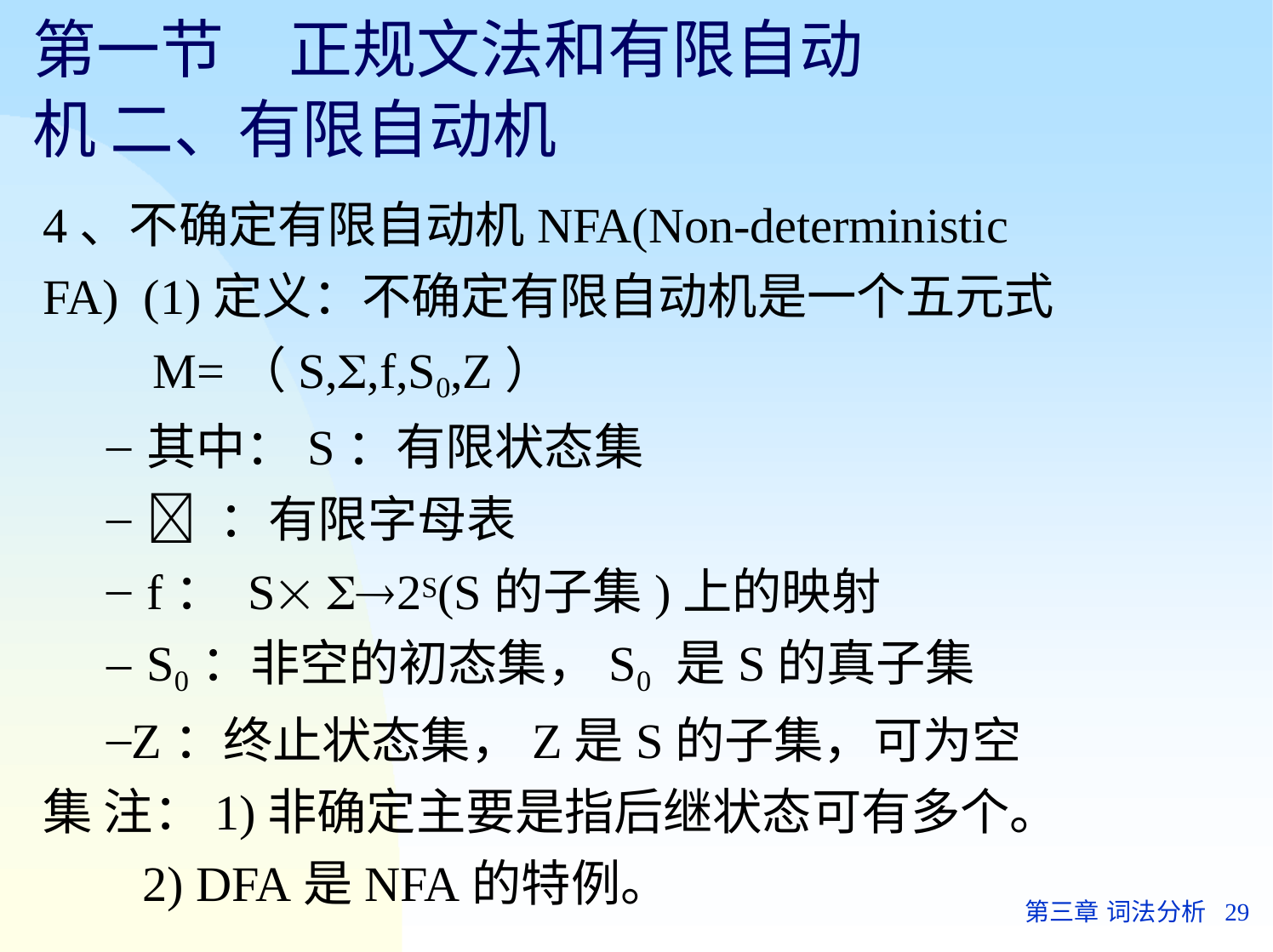

# 第一节	正规文法和有限自动机 二、有限自动机
4、不确定有限自动机NFA(Non-deterministic FA)  (1)定义：不确定有限自动机是一个五元式
M=（S,Σ,f,S0,Z）
其中：S：有限状态集
Σ ：有限字母表
f： S× Σ→2S(S的子集)上的映射
S0：非空的初态集，S0 是S的真子集
Z：终止状态集，Z是S的子集，可为空集 注：1)非确定主要是指后继状态可有多个。
2) DFA是NFA的特例。
第三章 词法分析	29